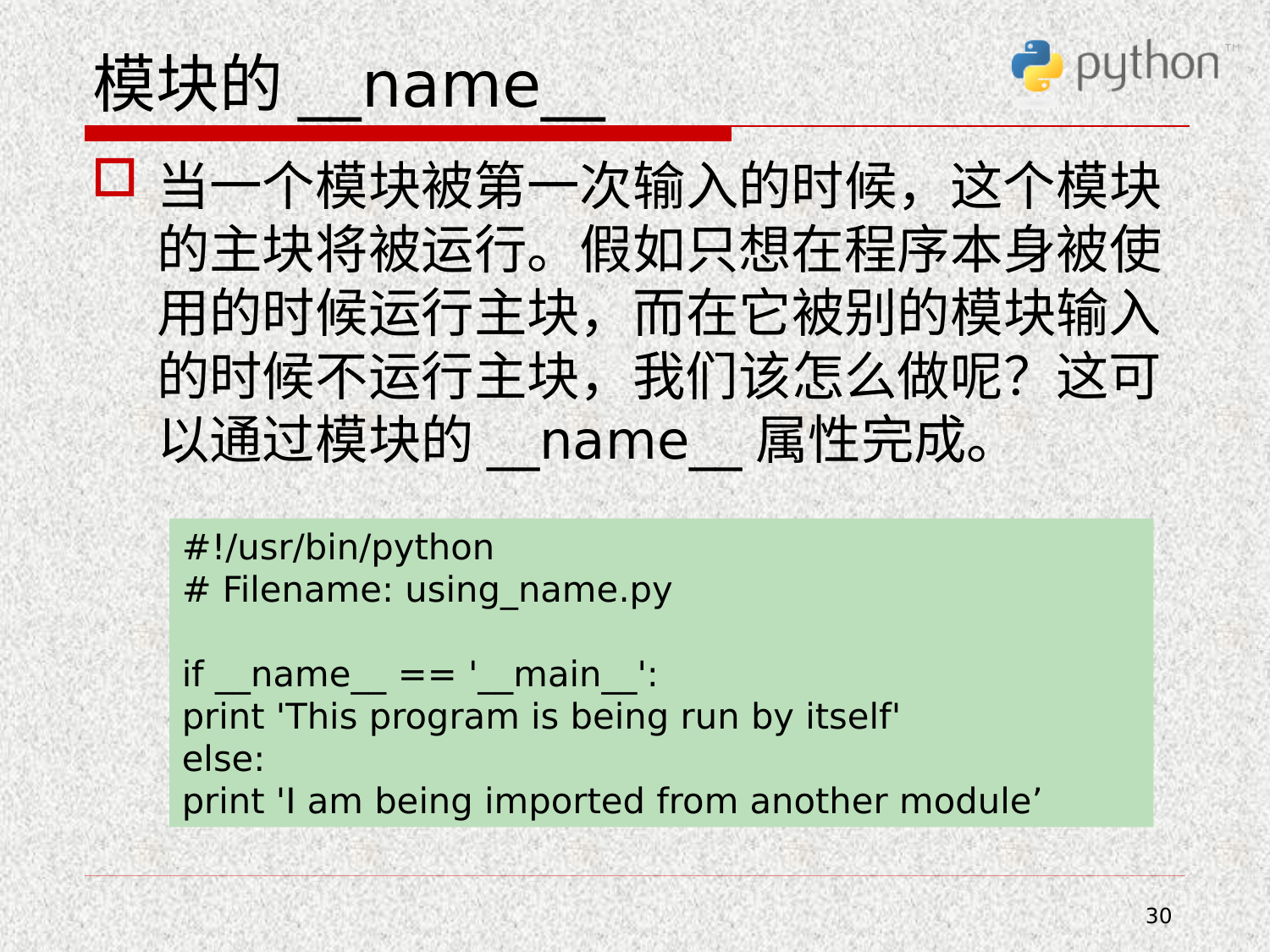

# 模块的__name__
当一个模块被第一次输入的时候，这个模块的主块将被运行。假如只想在程序本身被使用的时候运行主块，而在它被别的模块输入的时候不运行主块，我们该怎么做呢？这可以通过模块的__name__属性完成。
#!/usr/bin/python
# Filename: using_name.py

if __name__ == '__main__':
print 'This program is being run by itself'
else:
print 'I am being imported from another module’
30